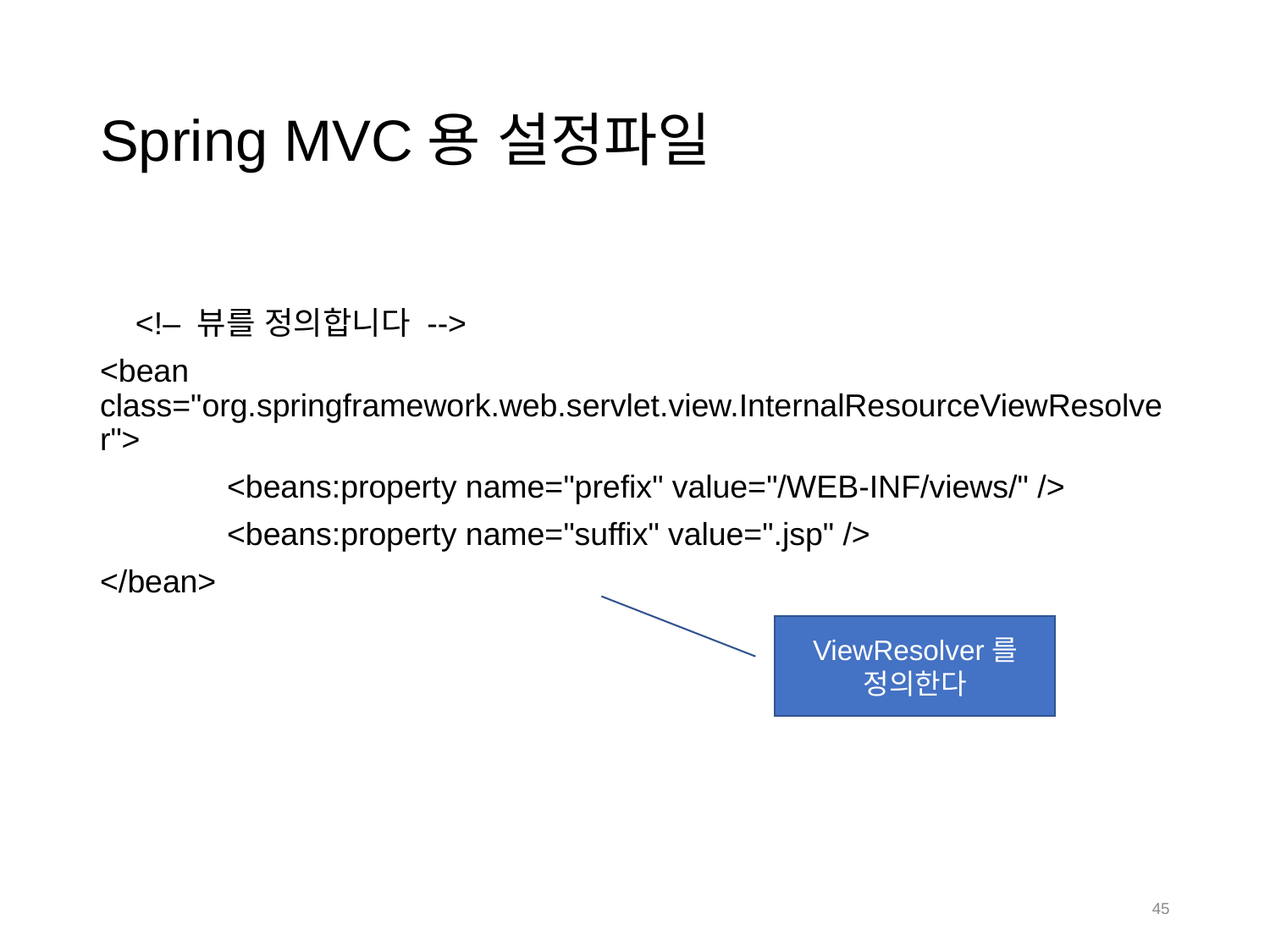

# Spring MVC용 설정파일

    <!– 뷰를 정의합니다 -->
<bean class="org.springframework.web.servlet.view.InternalResourceViewResolver">
	<beans:property name="prefix" value="/WEB-INF/views/" />
	<beans:property name="suffix" value=".jsp" />
</bean>

ViewResolver를 정의한다
45